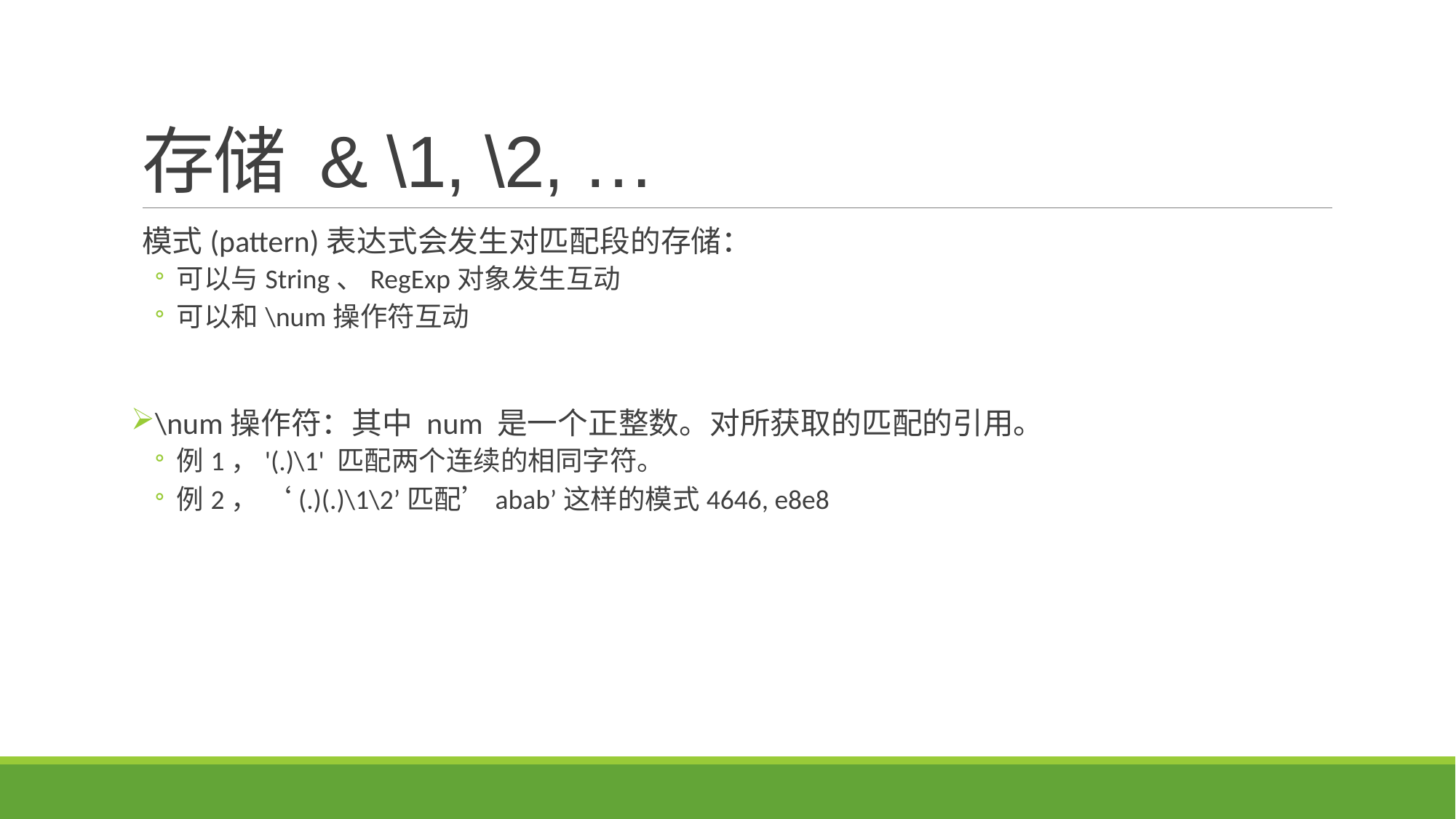

# 存储 & \1, \2, …
模式(pattern)表达式会发生对匹配段的存储：
可以与String、RegExp对象发生互动
可以和\num操作符互动

\num操作符：其中 num 是一个正整数。对所获取的匹配的引用。
例1，'(.)\1' 匹配两个连续的相同字符。
例2， ‘(.)(.)\1\2’匹配’abab’这样的模式4646, e8e8